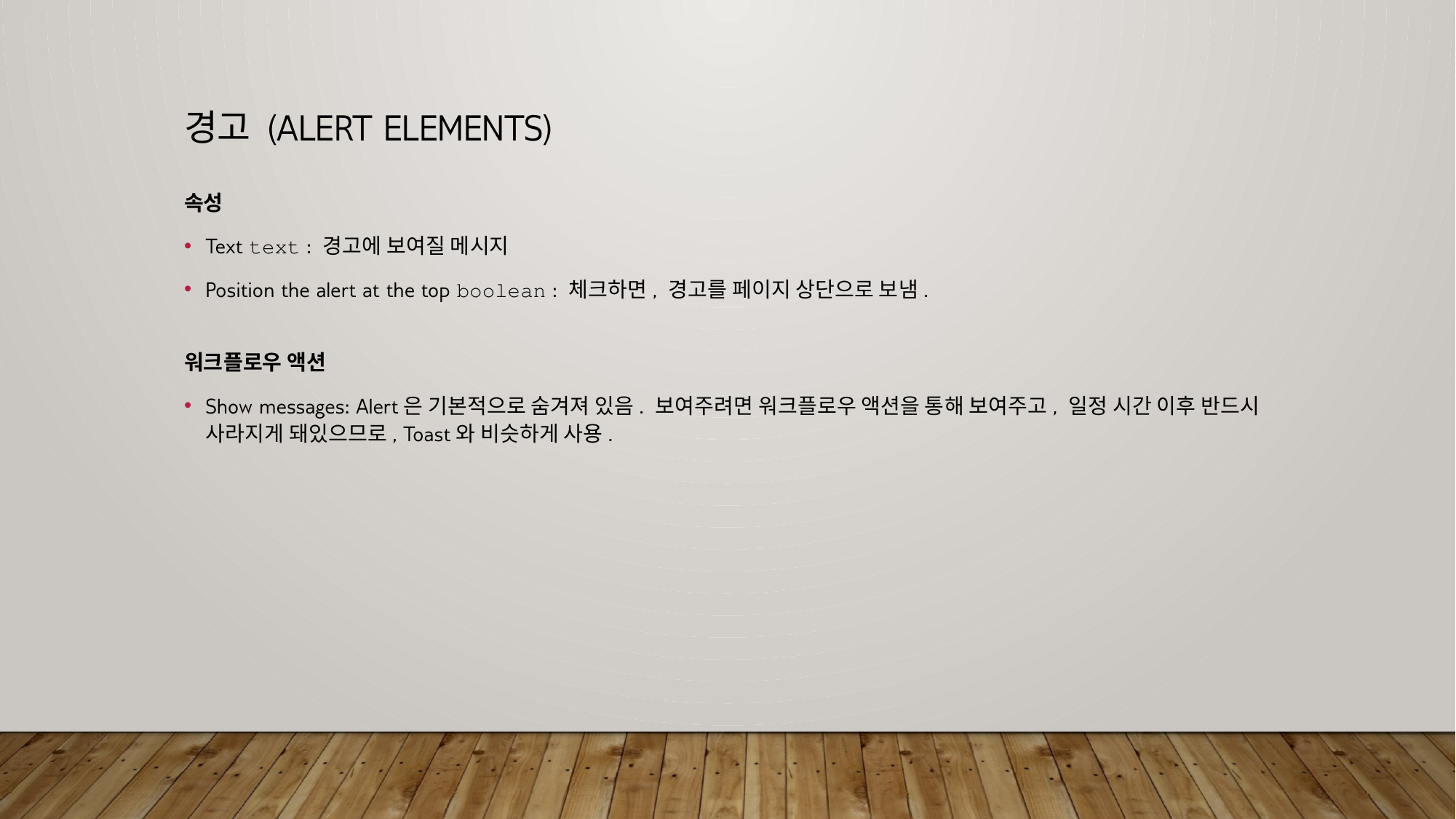

# 경고 (Alert elements)
속성
Text text : 경고에 보여질 메시지
Position the alert at the top boolean : 체크하면, 경고를 페이지 상단으로 보냄.
워크플로우 액션
Show messages: Alert은 기본적으로 숨겨져 있음. 보여주려면 워크플로우 액션을 통해 보여주고, 일정 시간 이후 반드시 사라지게 돼있으므로, Toast와 비슷하게 사용.